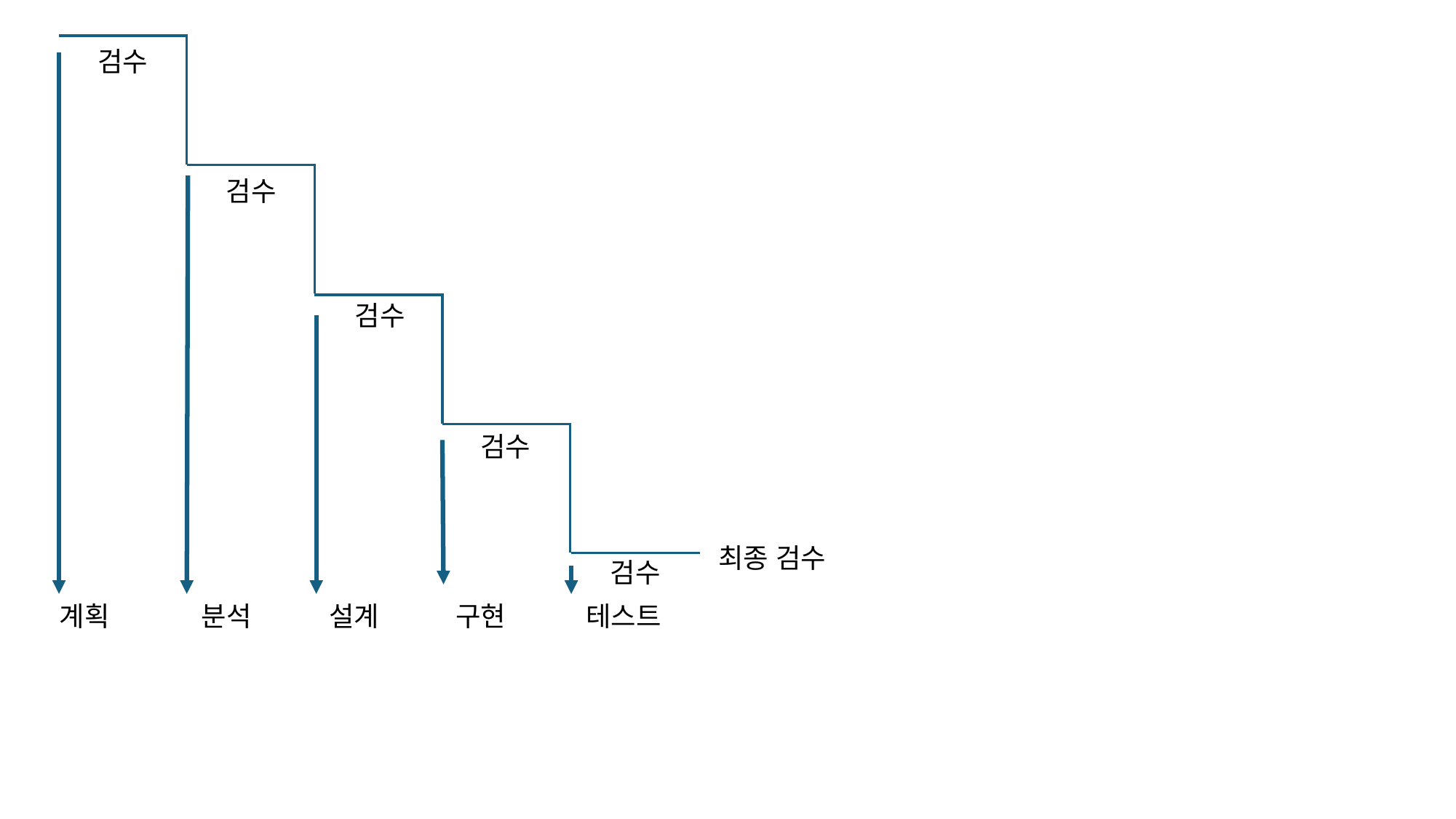

검수
검수
검수
검수
최종 검수
검수
계획
분석
설계
구현
테스트